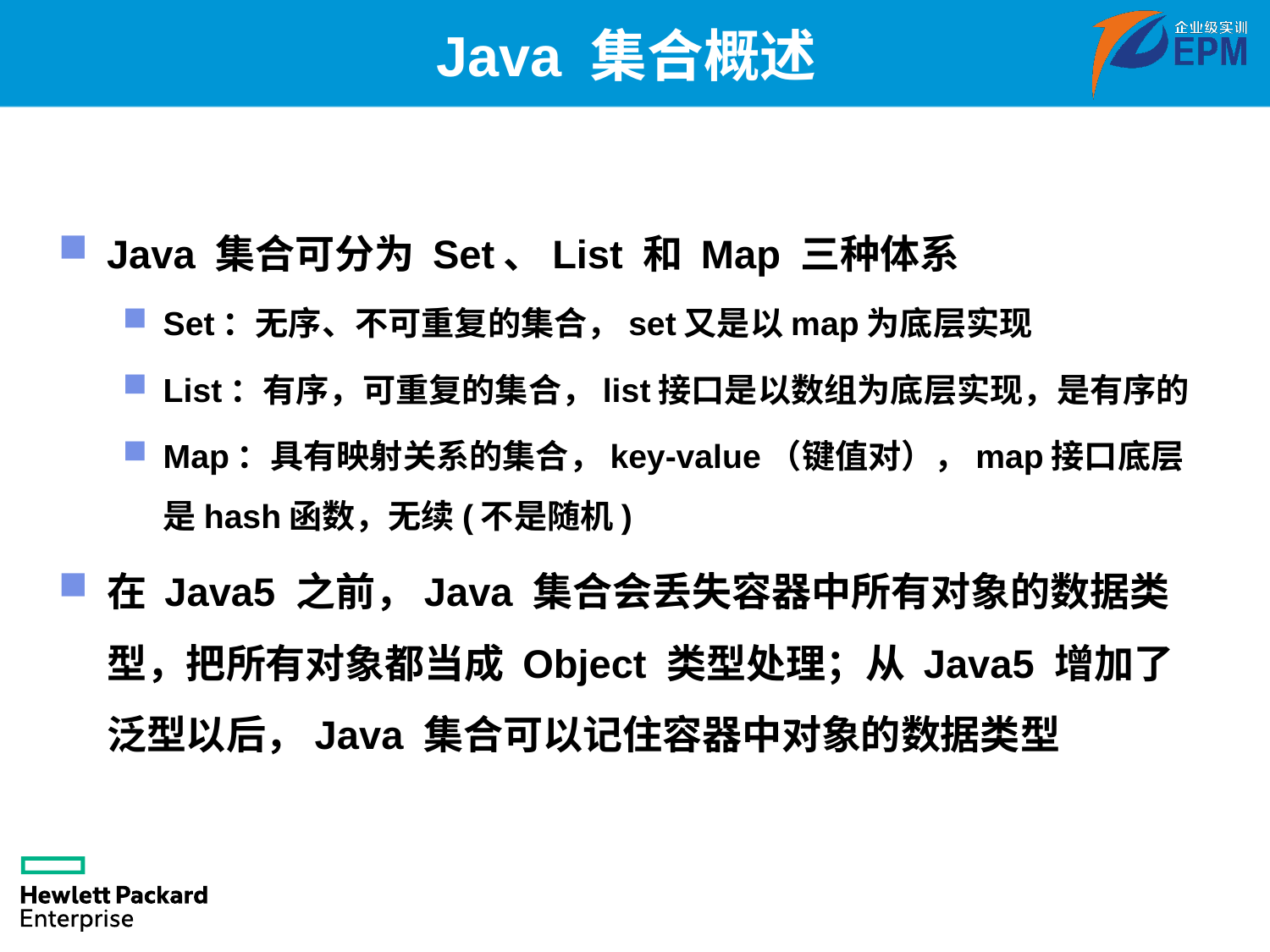

# Java 集合概述
Java 集合可分为 Set、List 和 Map 三种体系
Set：无序、不可重复的集合，set又是以map为底层实现
List：有序，可重复的集合，list接口是以数组为底层实现，是有序的
Map：具有映射关系的集合，key-value（键值对），map接口底层是hash函数，无续(不是随机)
在 Java5 之前，Java 集合会丢失容器中所有对象的数据类型，把所有对象都当成 Object 类型处理；从 Java5 增加了泛型以后，Java 集合可以记住容器中对象的数据类型